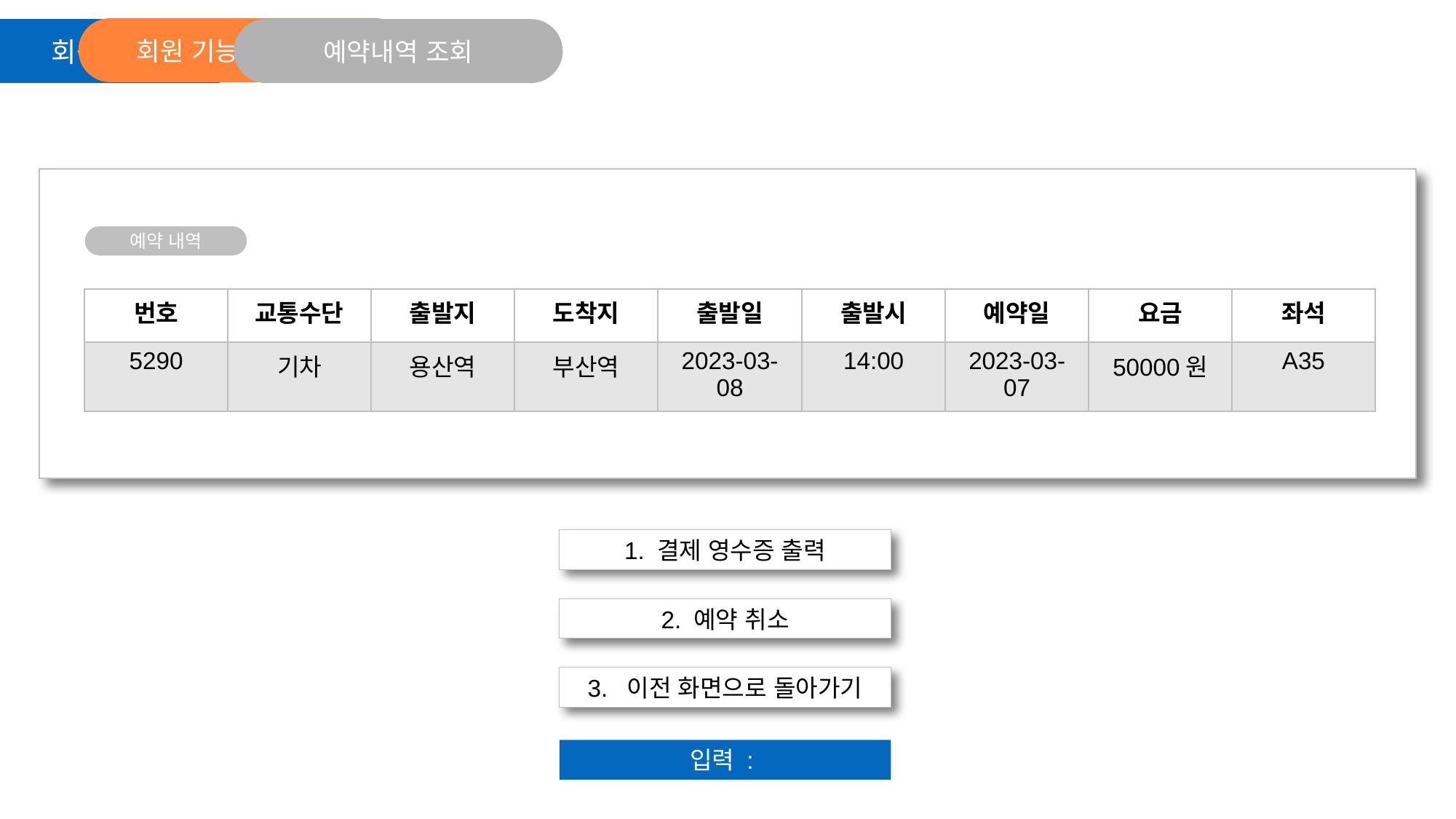

회원 기능 선택 화면
예약내역 조회
회원 기능

예약 내역
| 번호 | 교통수단 | 출발지 | 도착지 | 출발일 | 출발시 | 예약일 | 요금 | 좌석 |
| --- | --- | --- | --- | --- | --- | --- | --- | --- |
| 5290 | 기차 | 용산역 | 부산역 | 2023-03-08 | 14:00 | 2023-03-07 | 50000원 | A35 |
1. 결제 영수증 출력
2. 예약 취소
3.  이전 화면으로 돌아가기
입력 :